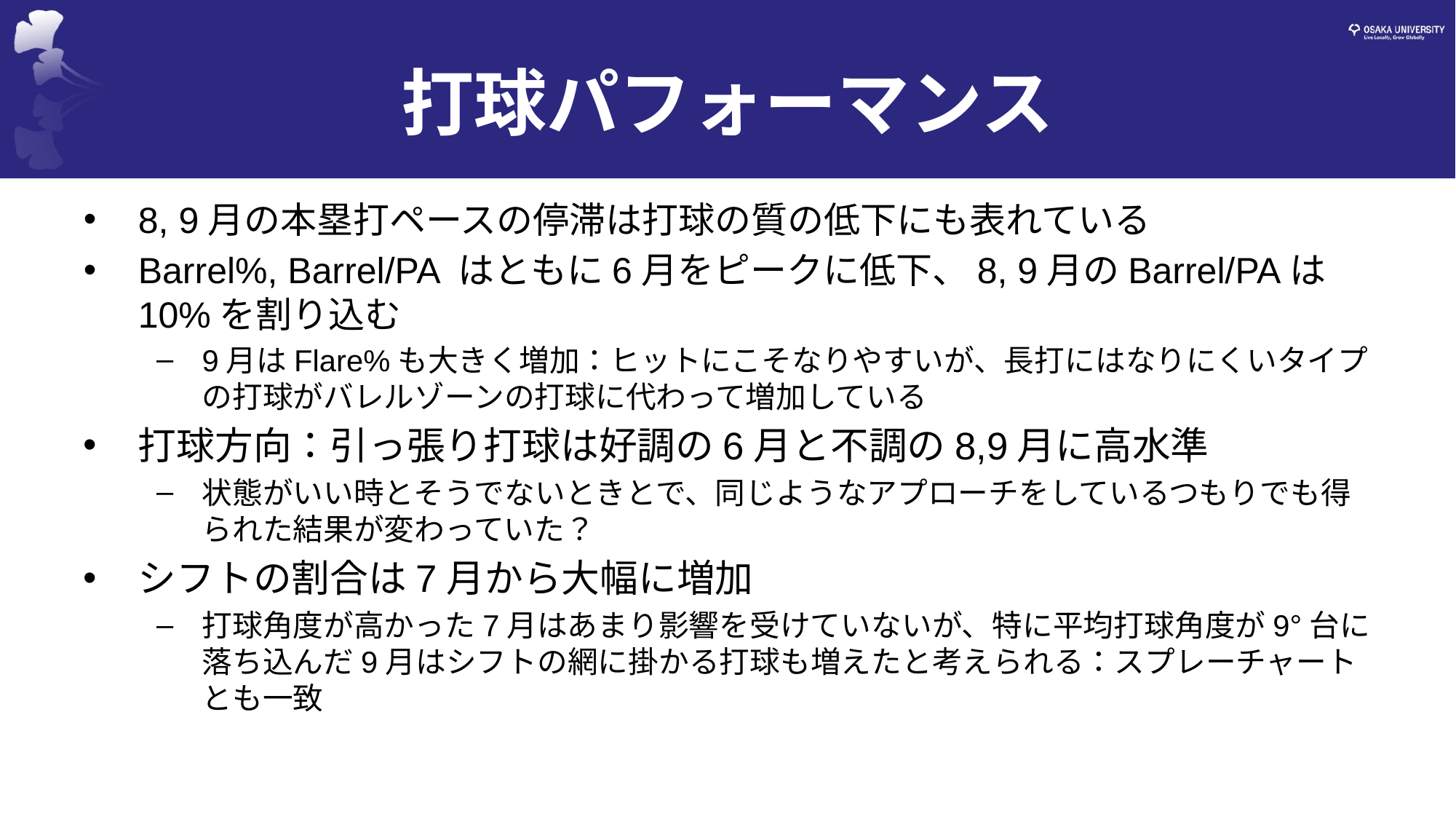

# 打球パフォーマンス
8, 9月の本塁打ペースの停滞は打球の質の低下にも表れている
Barrel%, Barrel/PA はともに6月をピークに低下、8, 9月のBarrel/PAは10%を割り込む
9月はFlare%も大きく増加：ヒットにこそなりやすいが、長打にはなりにくいタイプの打球がバレルゾーンの打球に代わって増加している
打球方向：引っ張り打球は好調の6月と不調の8,9月に高水準
状態がいい時とそうでないときとで、同じようなアプローチをしているつもりでも得られた結果が変わっていた？
シフトの割合は7月から大幅に増加
打球角度が高かった7月はあまり影響を受けていないが、特に平均打球角度が9°台に落ち込んだ9月はシフトの網に掛かる打球も増えたと考えられる：スプレーチャートとも一致